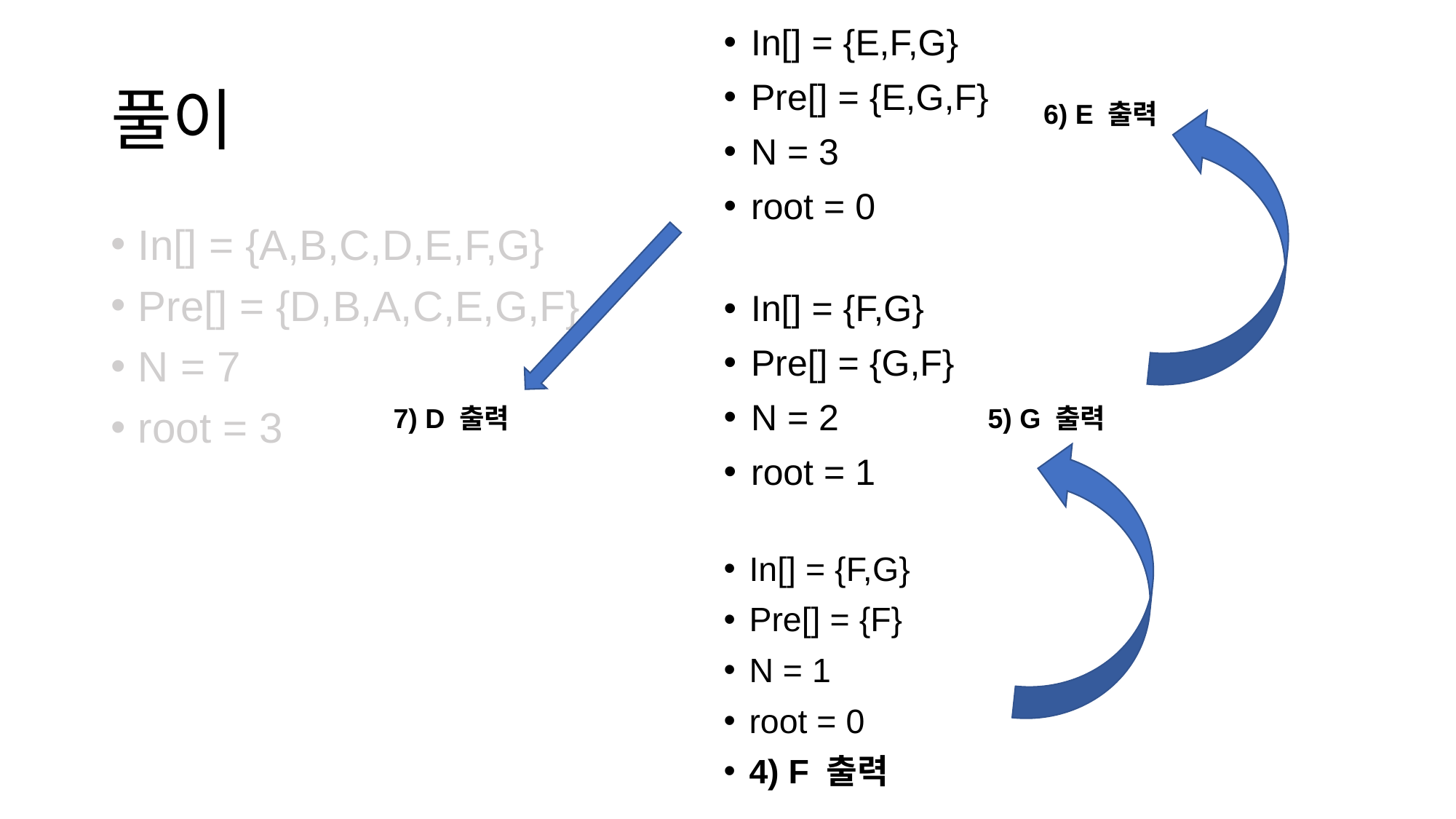

In[] = {E,F,G}
Pre[] = {E,G,F}
N = 3
root = 0

# 풀이
6) E 출력

In[] = {A,B,C,D,E,F,G}
Pre[] = {D,B,A,C,E,G,F}
N = 7
root = 3

In[] = {F,G}
Pre[] = {G,F}
N = 2
root = 1

7) D 출력
5) G 출력

In[] = {F,G}
Pre[] = {F}
N = 1
root = 0
4) F 출력